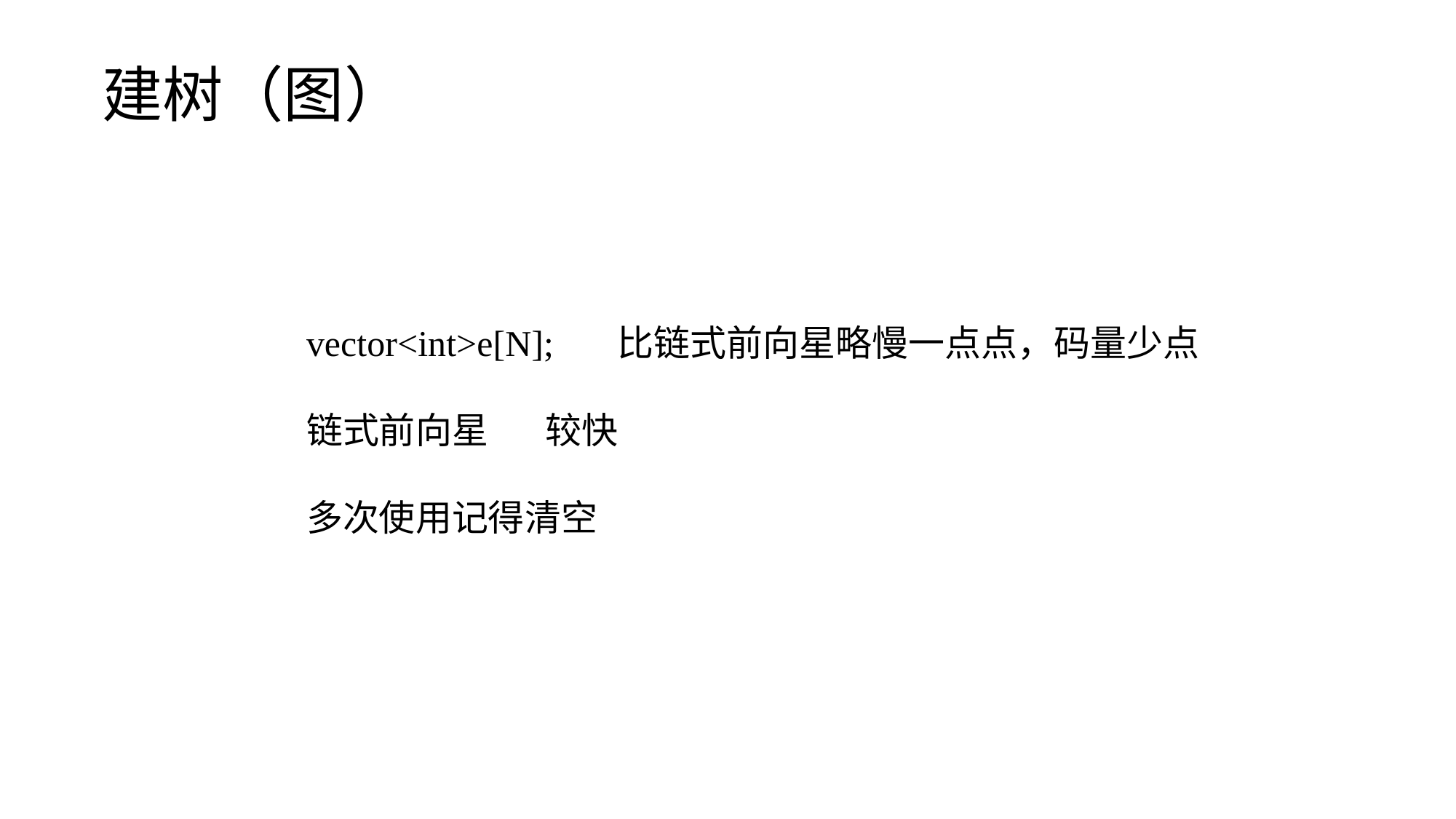

建树（图）
vector<int>e[N];      比链式前向星略慢一点点，码量少点

链式前向星       较快

多次使用记得清空